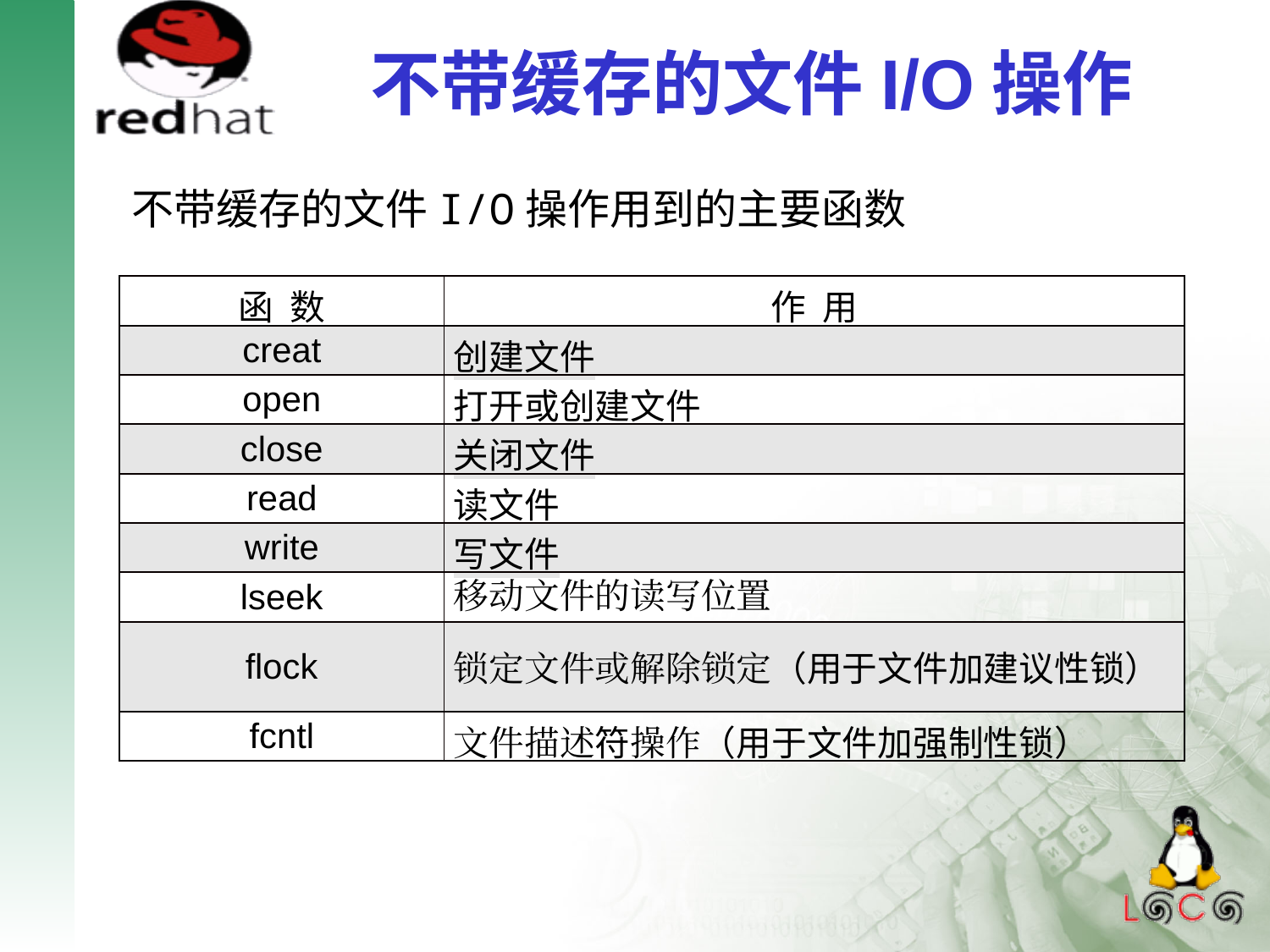

# 不带缓存的文件I/O操作
不带缓存的文件I/O操作用到的主要函数
| 函 数 | 作 用 |
| --- | --- |
| creat | 创建文件 |
| open | 打开或创建文件 |
| close | 关闭文件 |
| read | 读文件 |
| write | 写文件 |
| lseek | 移动文件的读写位置 |
| flock | 锁定文件或解除锁定（用于文件加建议性锁） |
| fcntl | 文件描述符操作（用于文件加强制性锁） |